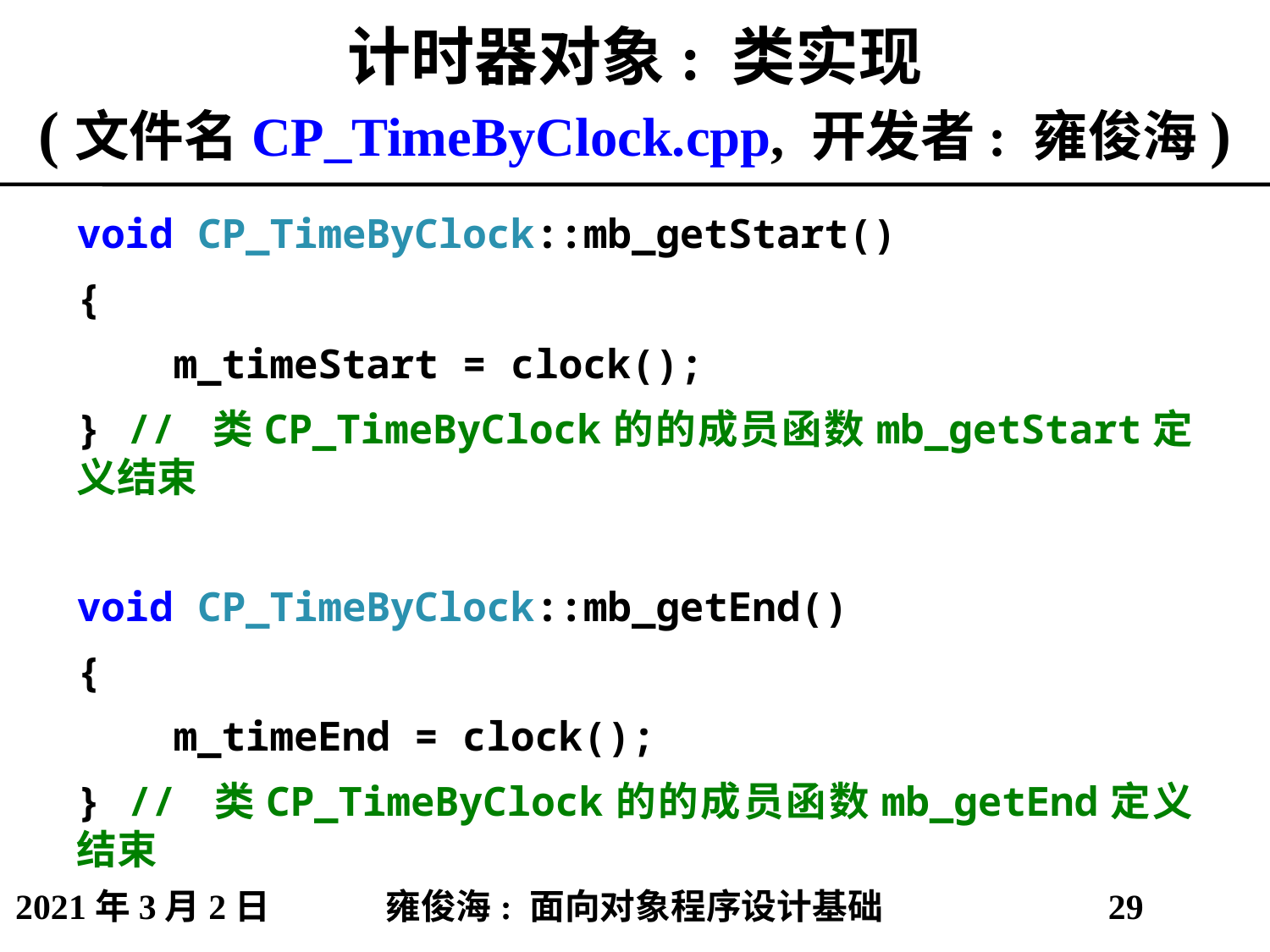

# 计时器对象: 类实现 (文件名CP_TimeByClock.cpp, 开发者: 雍俊海)

void CP_TimeByClock::mb_getStart()
{
    m_timeStart = clock();
} // 类CP_TimeByClock的的成员函数mb_getStart定义结束

void CP_TimeByClock::mb_getEnd()
{
    m_timeEnd = clock();
} // 类CP_TimeByClock的的成员函数mb_getEnd定义结束
2021年3月2日
雍俊海: 面向对象程序设计基础
29